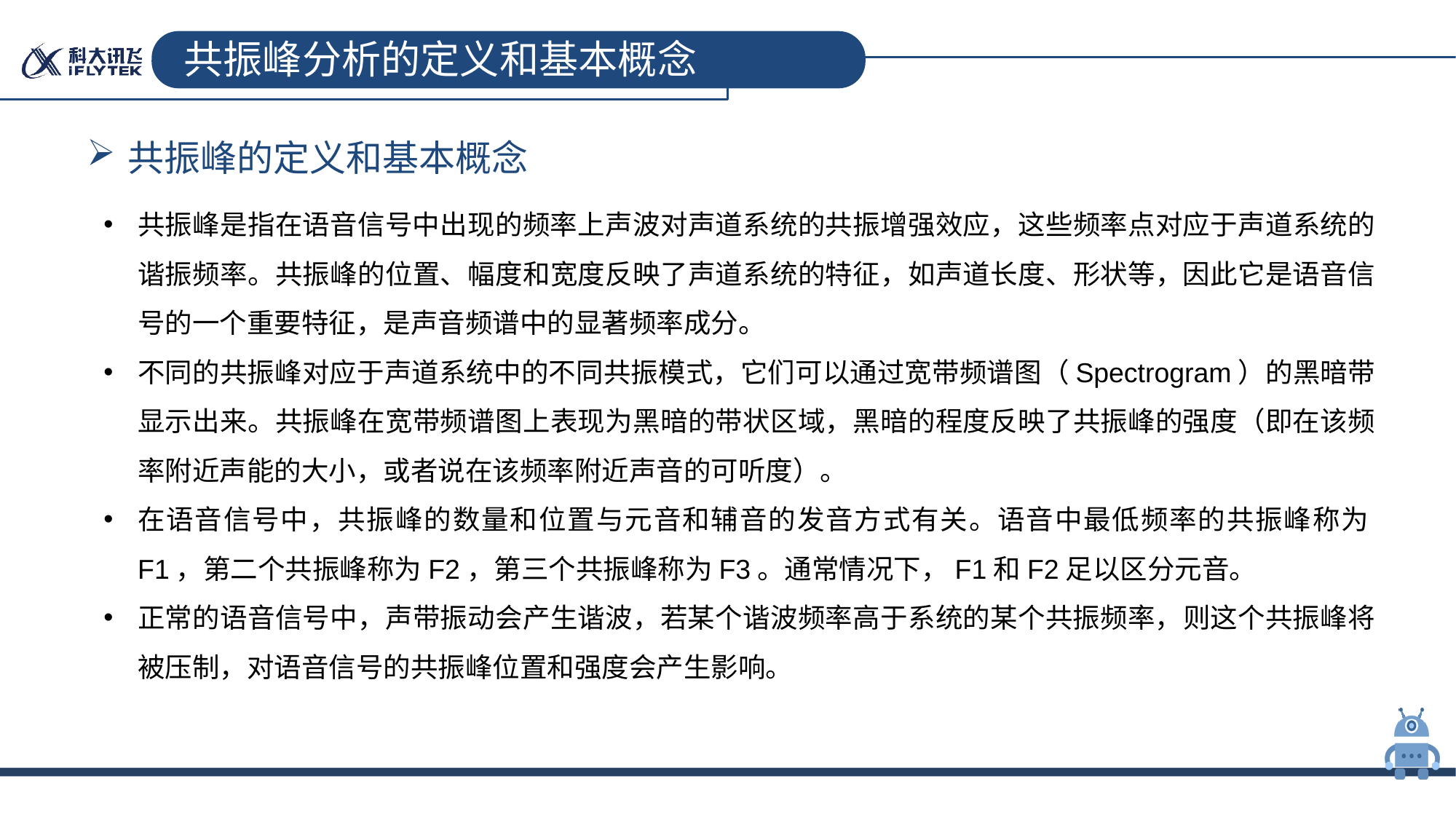

# 共振峰分析的定义和基本概念
共振峰的定义和基本概念
共振峰是指在语音信号中出现的频率上声波对声道系统的共振增强效应，这些频率点对应于声道系统的谐振频率。共振峰的位置、幅度和宽度反映了声道系统的特征，如声道长度、形状等，因此它是语音信号的一个重要特征，是声音频谱中的显著频率成分。
不同的共振峰对应于声道系统中的不同共振模式，它们可以通过宽带频谱图（Spectrogram）的黑暗带显示出来。共振峰在宽带频谱图上表现为黑暗的带状区域，黑暗的程度反映了共振峰的强度（即在该频率附近声能的大小，或者说在该频率附近声音的可听度）。
在语音信号中，共振峰的数量和位置与元音和辅音的发音方式有关。语音中最低频率的共振峰称为F1，第二个共振峰称为F2，第三个共振峰称为F3。通常情况下，F1和F2足以区分元音。
正常的语音信号中，声带振动会产生谐波，若某个谐波频率高于系统的某个共振频率，则这个共振峰将被压制，对语音信号的共振峰位置和强度会产生影响。